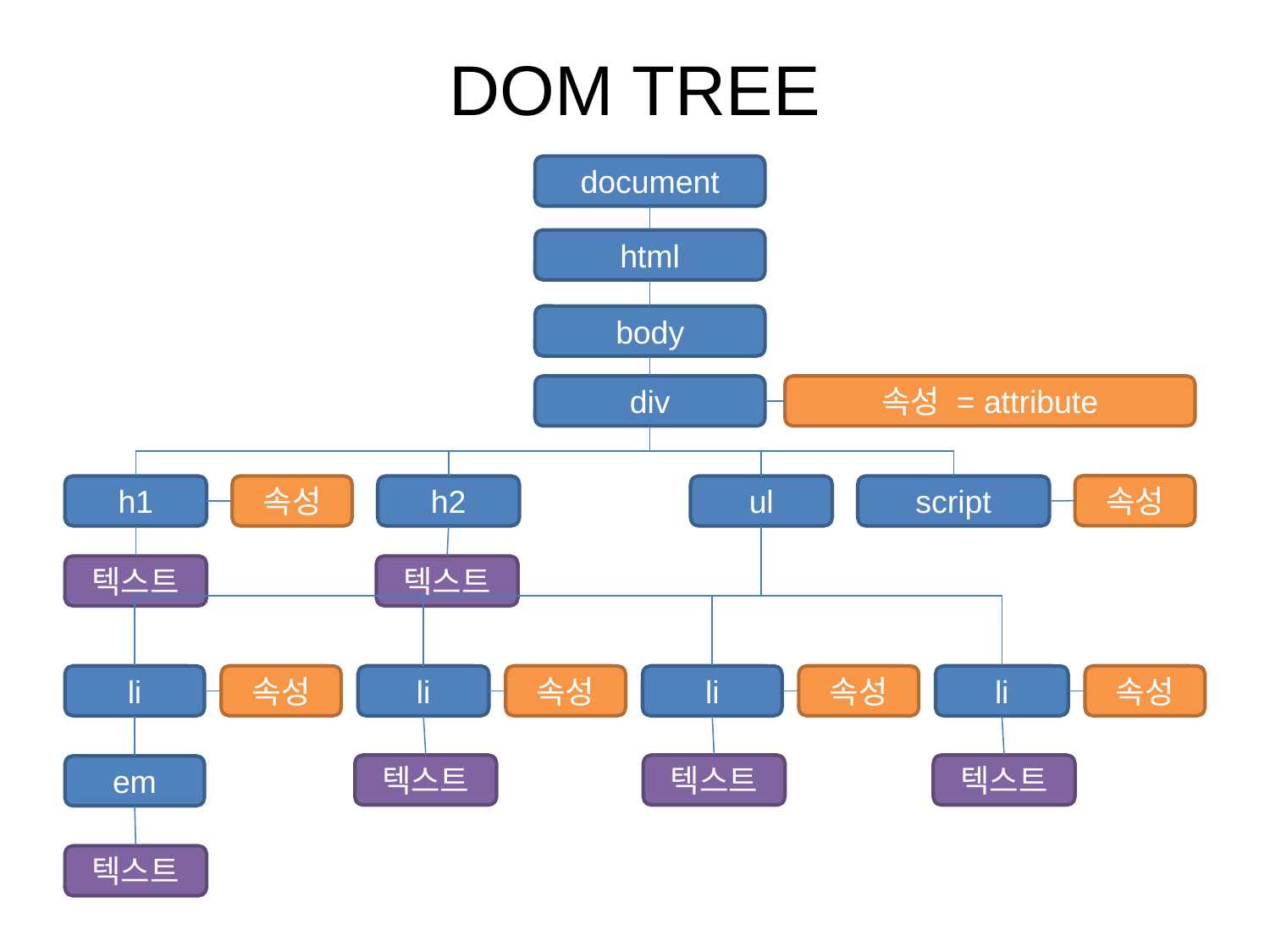

# DOM TREE
document
html
body
div
속성 = attribute
속성
h1
속성
h2
ul
script
텍스트
텍스트
li
속성
li
속성
li
속성
li
속성
텍스트
텍스트
텍스트
em
텍스트